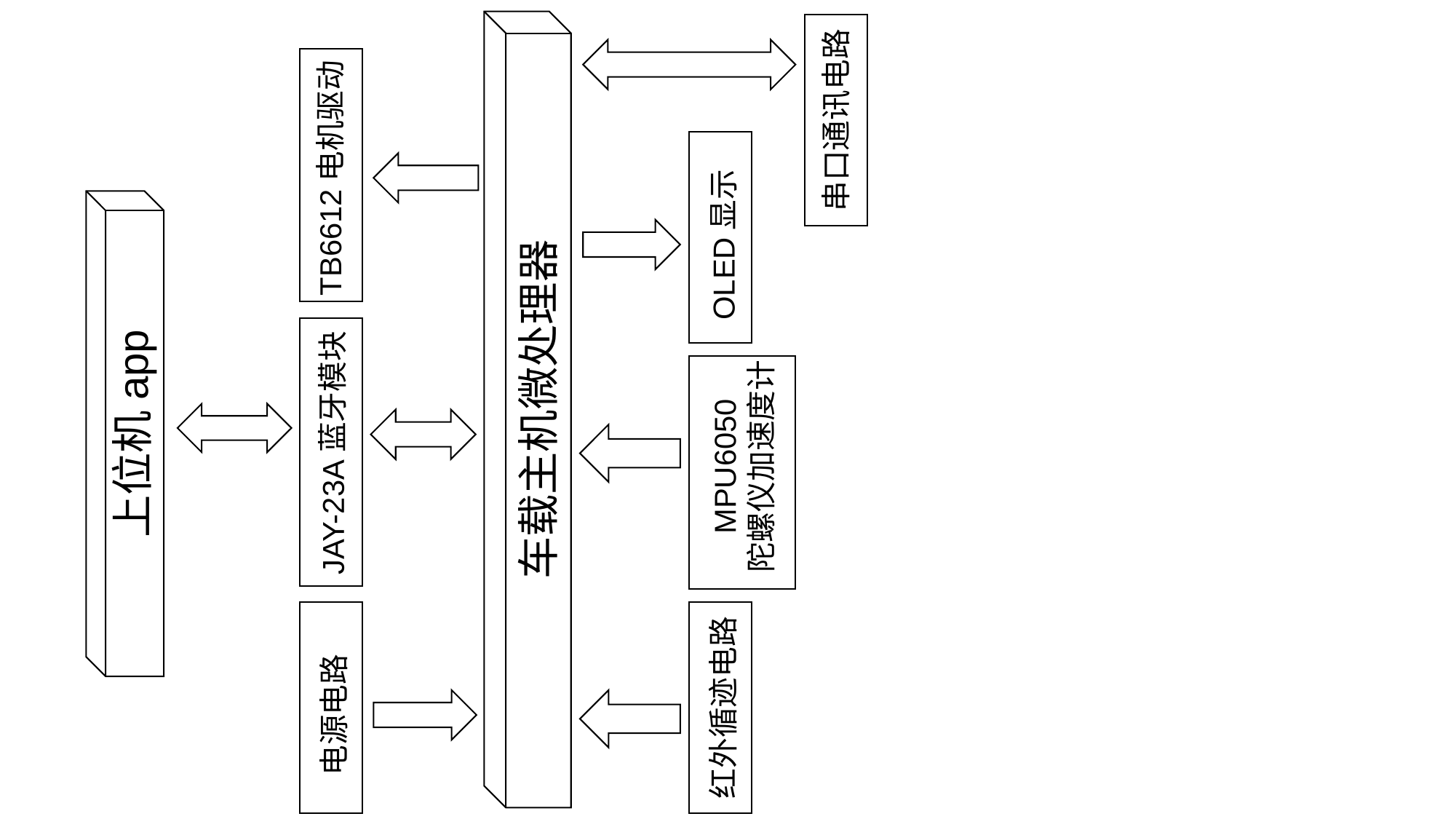

串口通讯电路

TB6612电机驱动

OLED显示

车载主机微处理器

上位机app

MPU6050
陀螺仪加速度计
JAY-23A蓝牙模块

红外循迹电路
电源电路